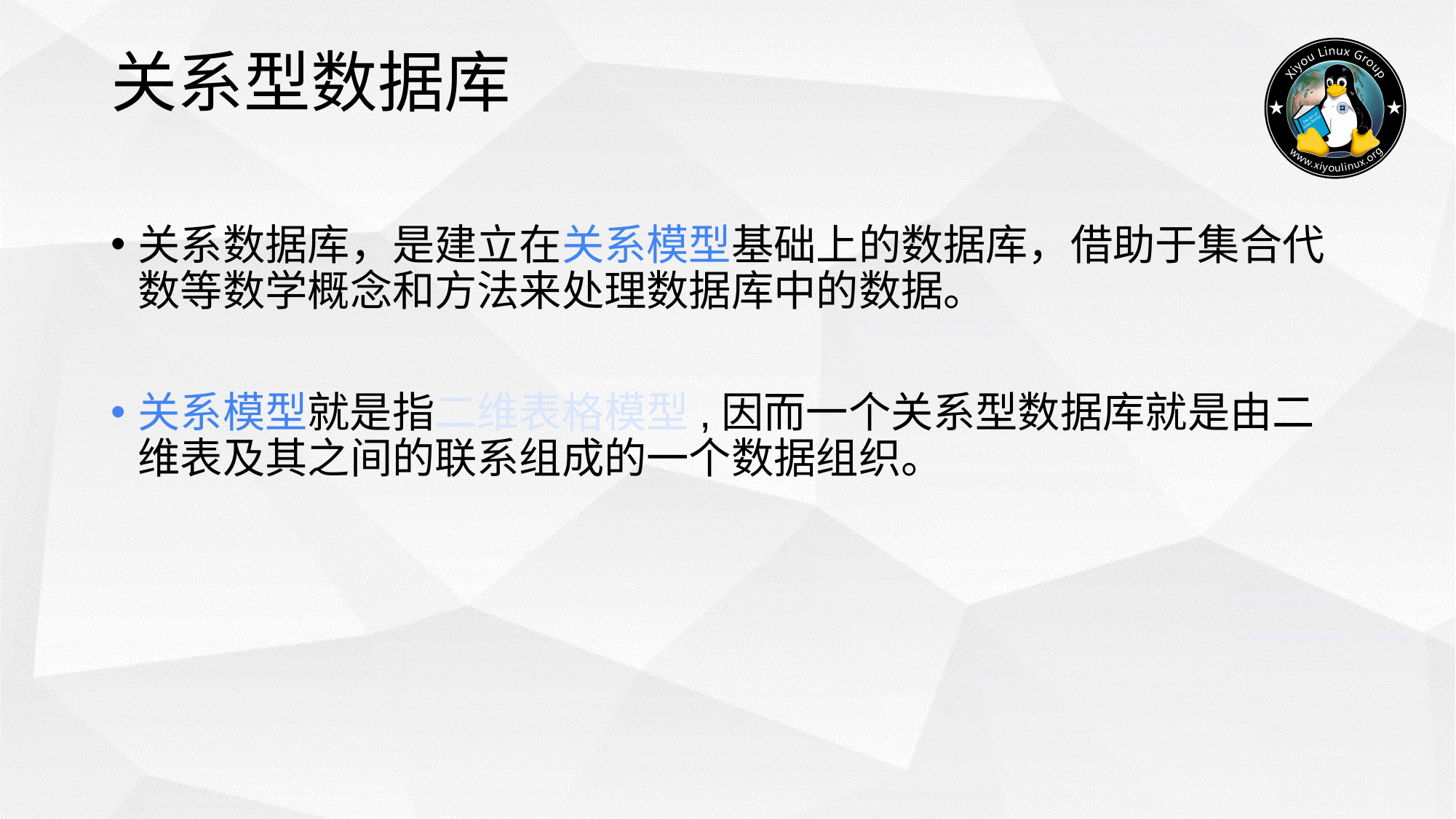

# 关系型数据库
关系数据库，是建立在关系模型基础上的数据库，借助于集合代数等数学概念和方法来处理数据库中的数据。

关系模型就是指二维表格模型,因而一个关系型数据库就是由二维表及其之间的联系组成的一个数据组织。